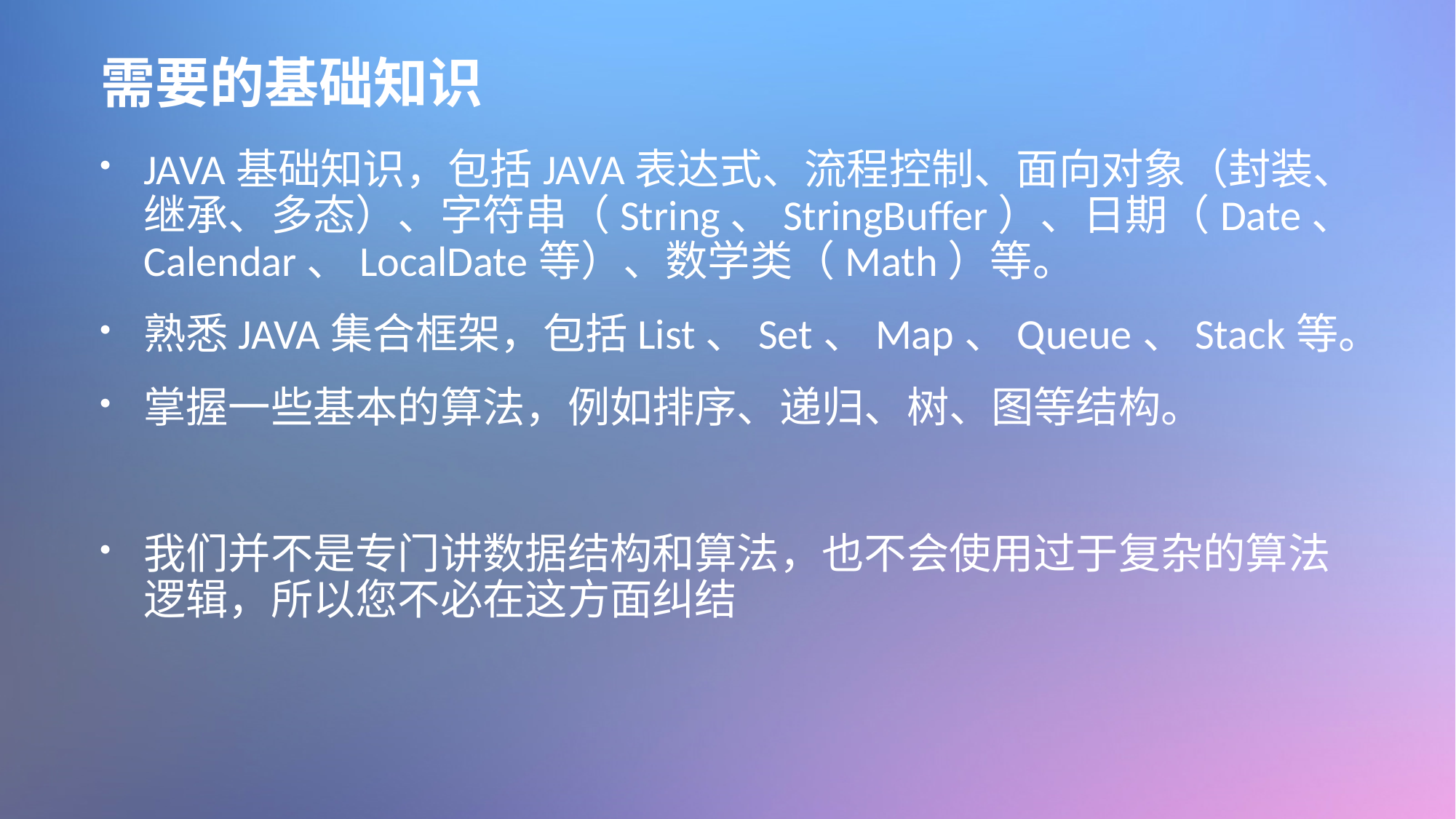

# 需要的基础知识
JAVA基础知识，包括JAVA表达式、流程控制、面向对象（封装、继承、多态）、字符串（String、StringBuffer）、日期（Date、Calendar、LocalDate等）、数学类（Math）等。
熟悉JAVA集合框架，包括List、Set、Map、Queue、Stack等。
掌握一些基本的算法，例如排序、递归、树、图等结构。

我们并不是专门讲数据结构和算法，也不会使用过于复杂的算法逻辑，所以您不必在这方面纠结